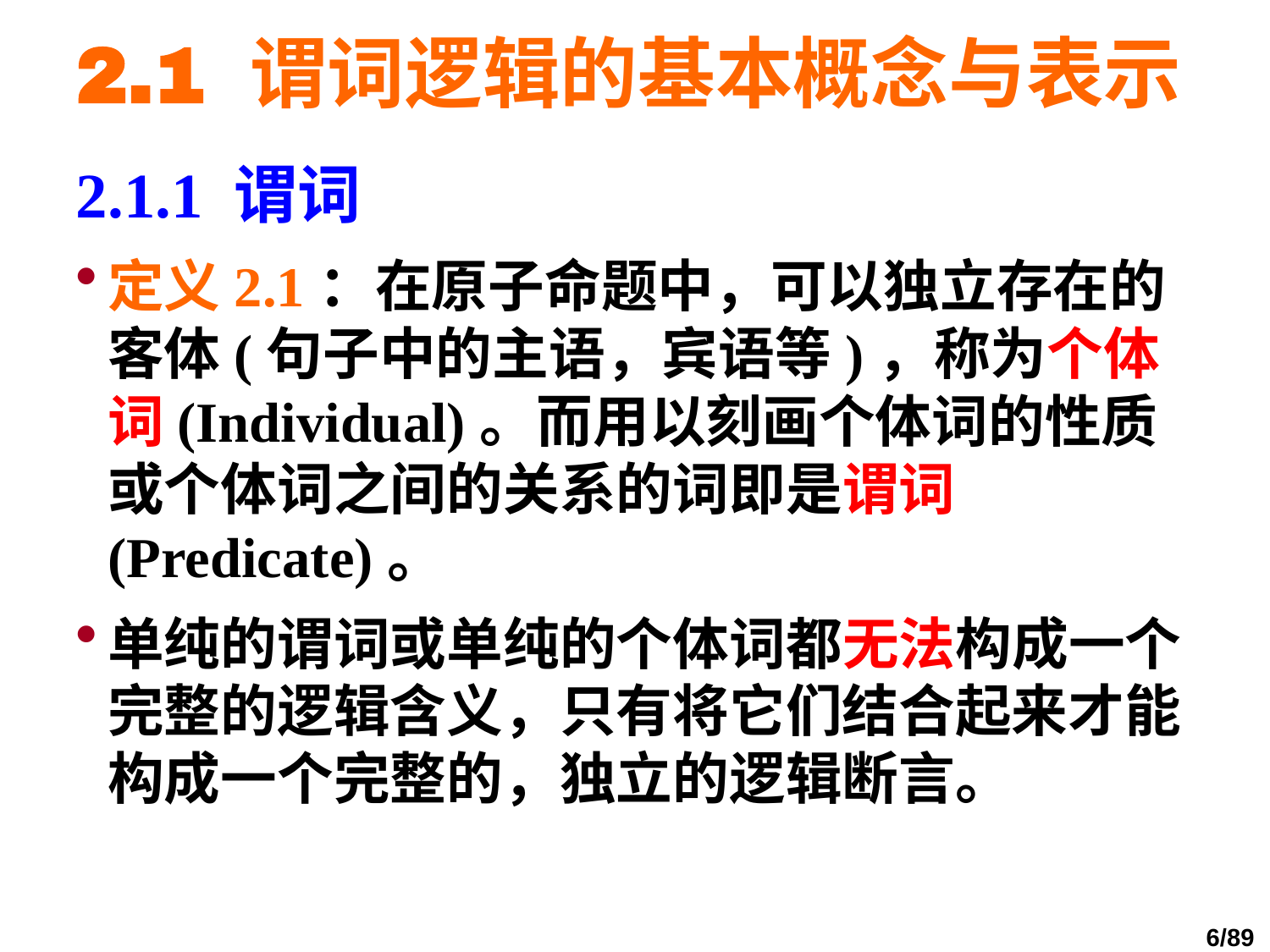

2.1 谓词逻辑的基本概念与表示
2.1.1 谓词
定义2.1：在原子命题中，可以独立存在的客体(句子中的主语，宾语等)，称为个体词(Individual)。而用以刻画个体词的性质或个体词之间的关系的词即是谓词(Predicate)。
单纯的谓词或单纯的个体词都无法构成一个完整的逻辑含义，只有将它们结合起来才能构成一个完整的，独立的逻辑断言。